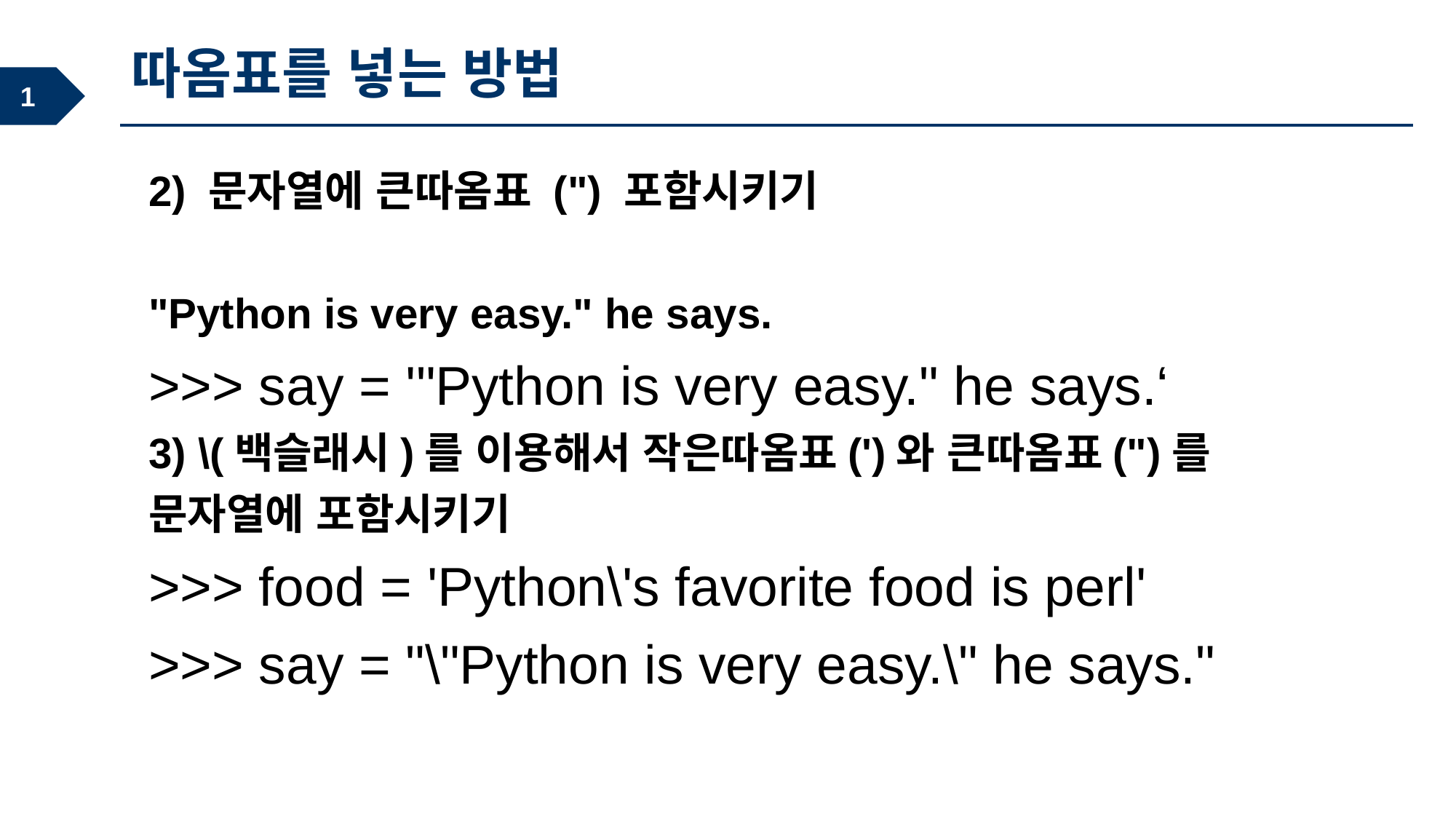

따옴표를 넣는 방법
2) 문자열에 큰따옴표 (") 포함시키기

"Python is very easy." he says.
>>> say = '"Python is very easy." he says.‘
3) \(백슬래시)를 이용해서 작은따옴표(')와 큰따옴표(")를 문자열에 포함시키기
>>> food = 'Python\'s favorite food is perl'
>>> say = "\"Python is very easy.\" he says."